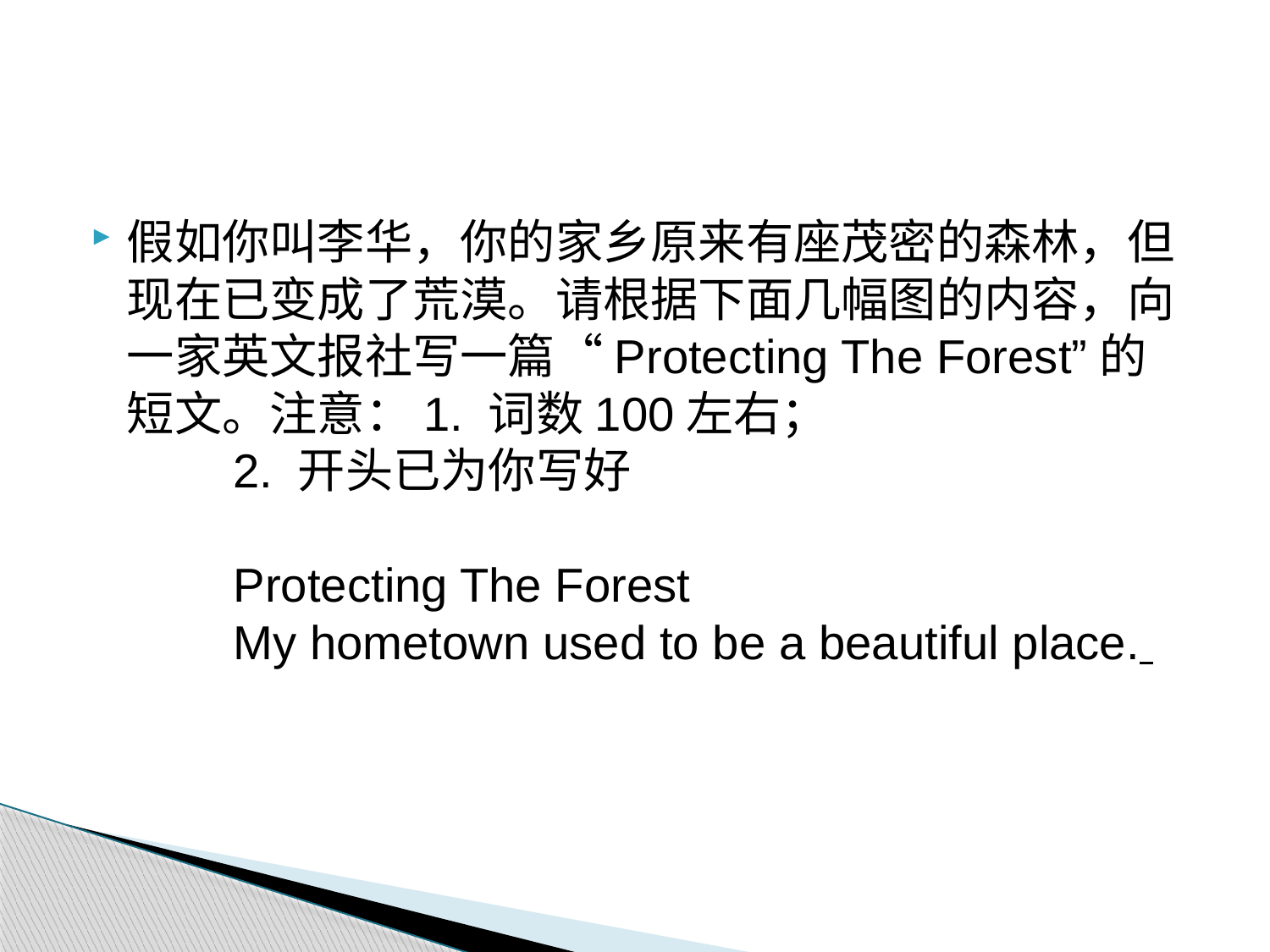

#
假如你叫李华，你的家乡原来有座茂密的森林，但现在已变成了荒漠。请根据下面几幅图的内容，向一家英文报社写一篇“Protecting The Forest”的短文。注意：1. 词数100左右；
　　2. 开头已为你写好
　　
　　Protecting The Forest
　　My hometown used to be a beautiful place.